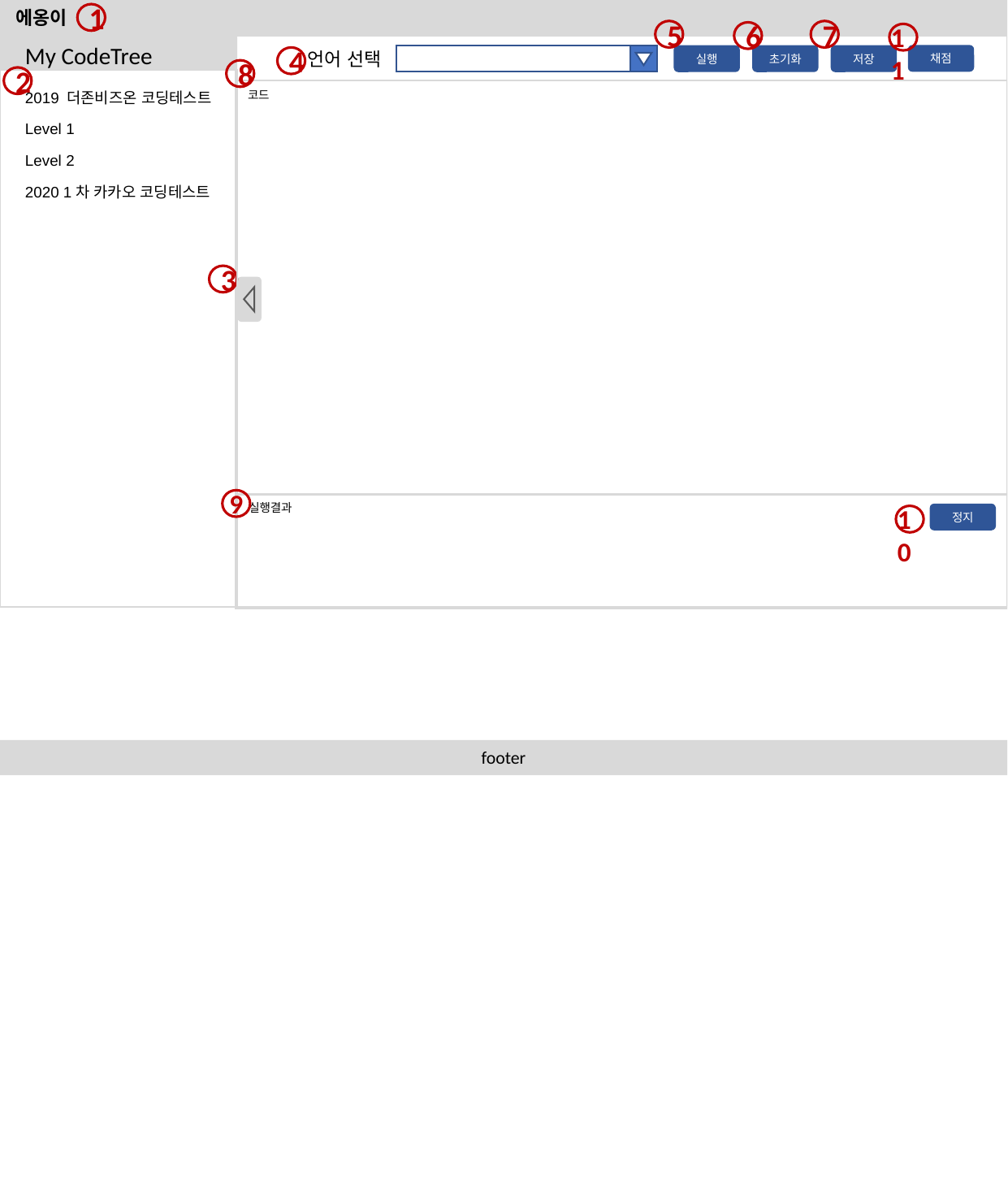

에옹이
1
11

5
7
6

My CodeTree

언어 선택
채점

실행
초기화
저장

4

8
2

코드
2019 더존비즈온 코딩테스트
Level 1
Level 2
2020 1차 카카오 코딩테스트
3

9

실행결과
10

정지

footer